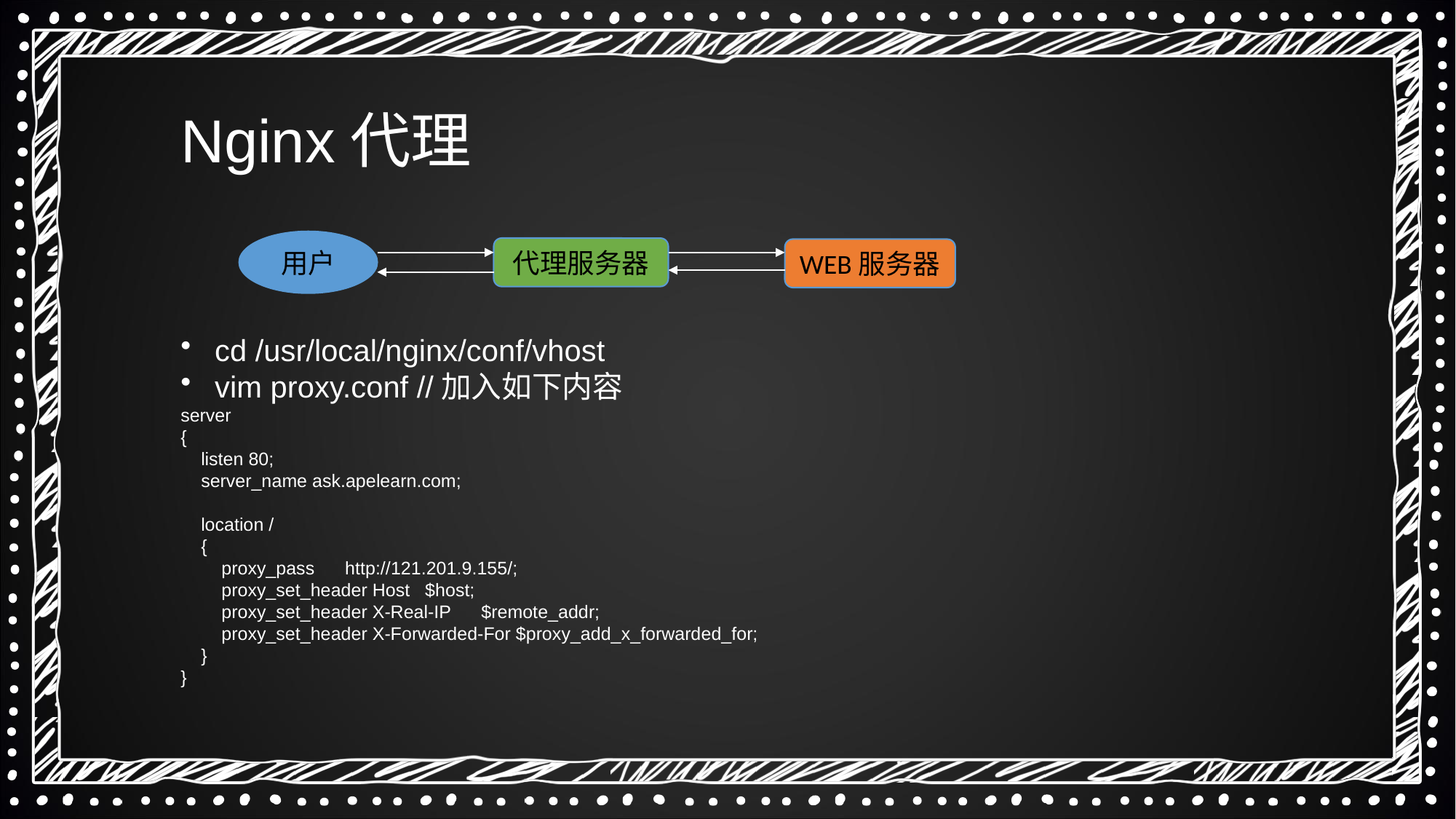

Nginx代理
代理服务器
WEB服务器
用户
 cd /usr/local/nginx/conf/vhost
 vim proxy.conf //加入如下内容
server
{
    listen 80;
    server_name ask.apelearn.com;

    location /
    {
        proxy_pass      http://121.201.9.155/;
        proxy_set_header Host   $host;
        proxy_set_header X-Real-IP      $remote_addr;
        proxy_set_header X-Forwarded-For $proxy_add_x_forwarded_for;
    }
}